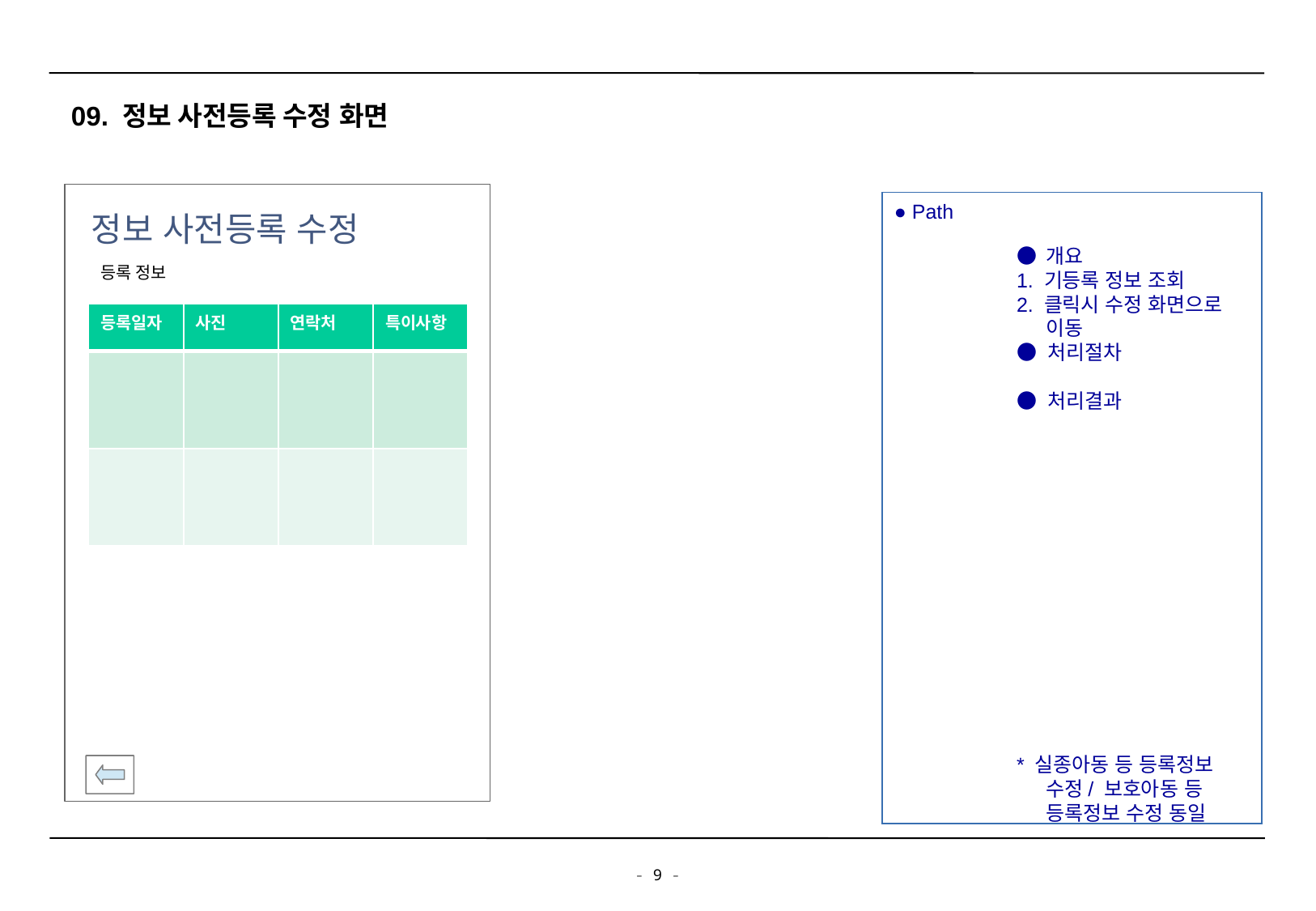

09. 정보 사전등록 수정 화면

정보 사전등록 수정
● Path

● 개요
1. 기등록 정보 조회
2. 클릭시 수정 화면으로 이동
● 처리절차

● 처리결과

* 실종아동 등 등록정보 수정/ 보호아동 등 등록정보 수정 동일

등록 정보
| 등록일자 | 사진 | 연락처 | 특이사항 |
| --- | --- | --- | --- |
|  |  |  |  |
|  |  |  |  |